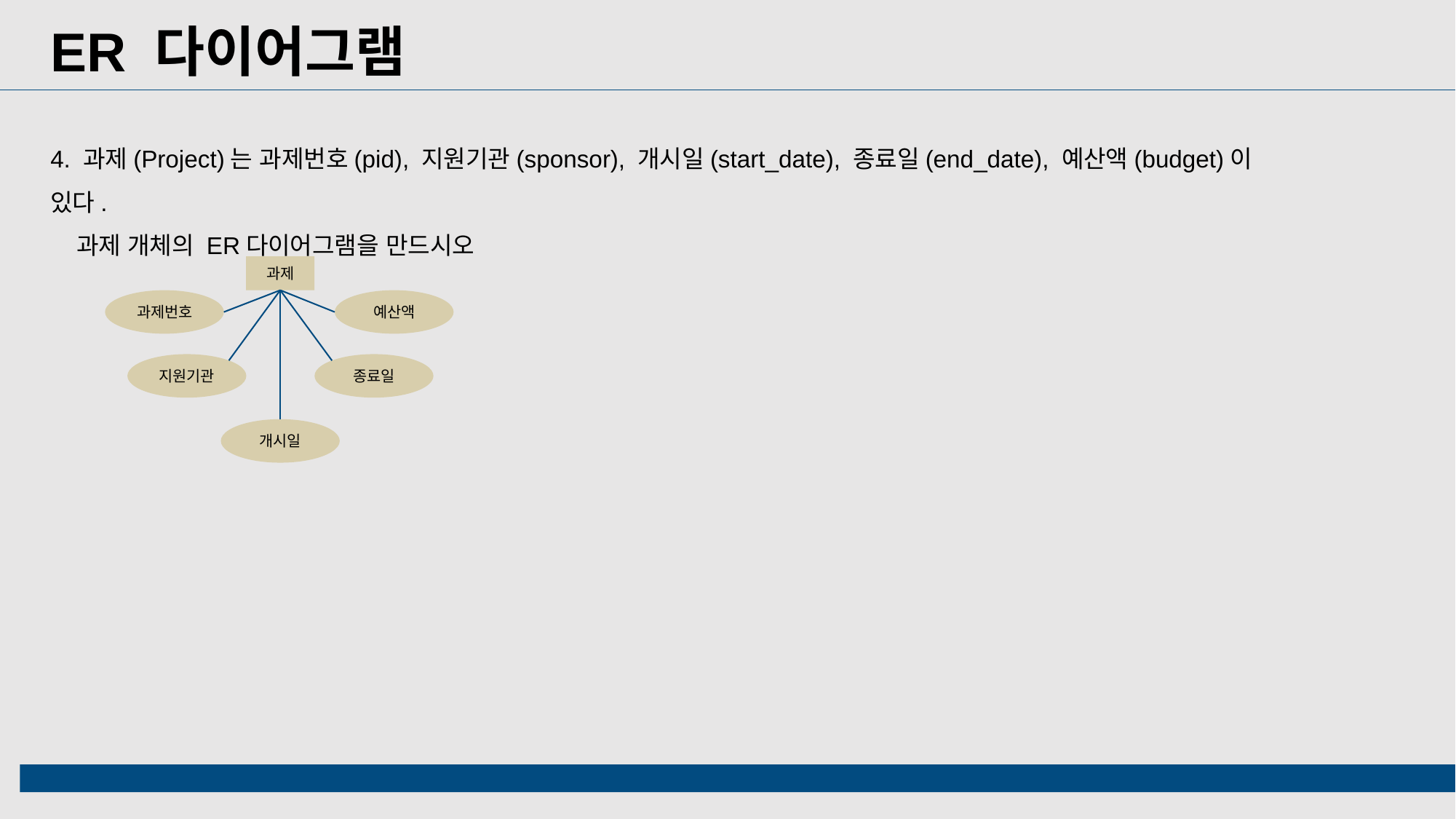

ER 다이어그램
4. 과제(Project)는 과제번호(pid), 지원기관(sponsor), 개시일(start_date), 종료일(end_date), 예산액(budget)이 있다.
   과제 개체의 ER다이어그램을 만드시오
과제
과제번호
예산액
지원기관
종료일
개시일